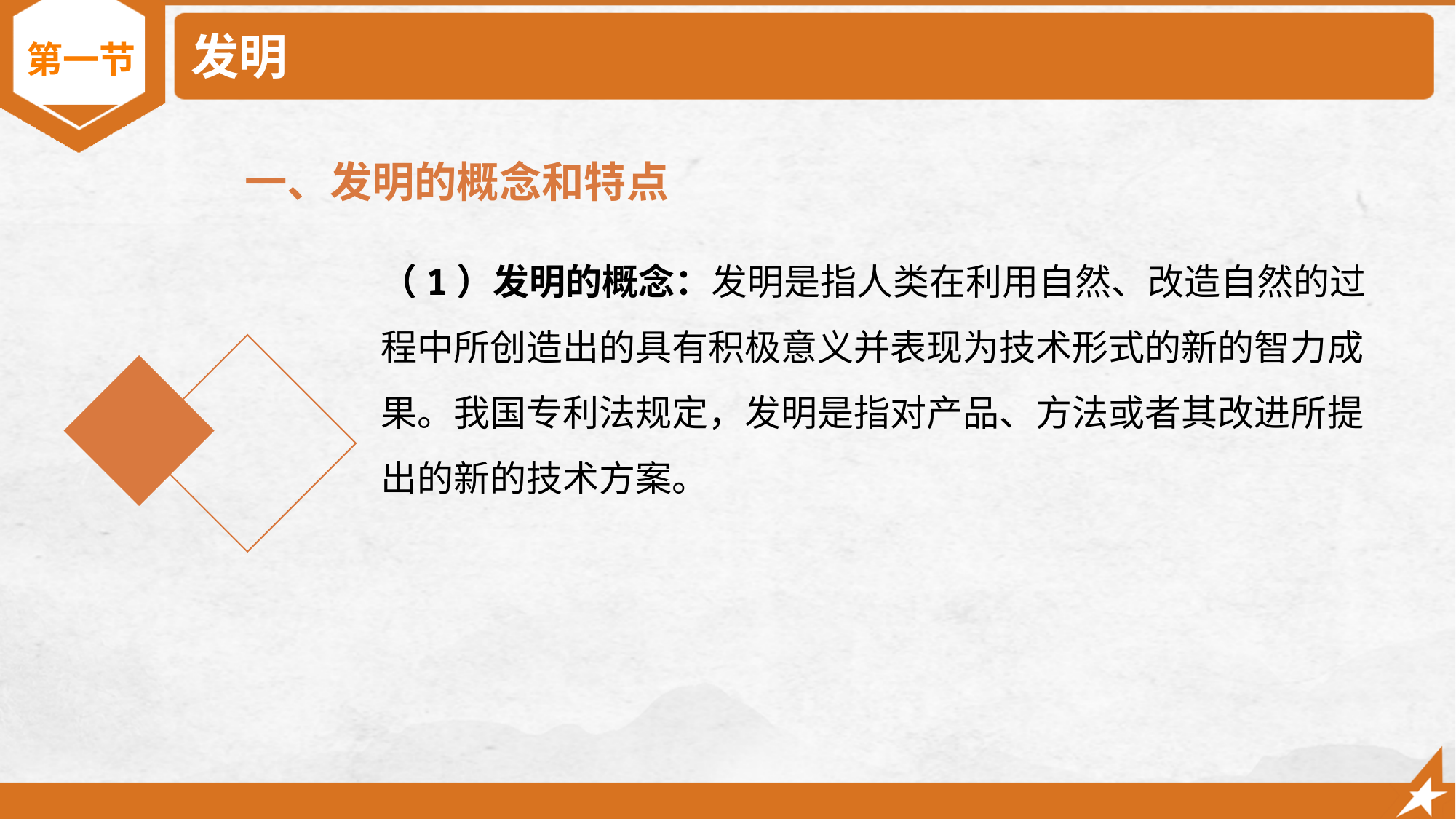

# 发明
第一节
一、发明的概念和特点
（1）发明的概念：发明是指人类在利用自然、改造自然的过程中所创造出的具有积极意义并表现为技术形式的新的智力成果。我国专利法规定，发明是指对产品、方法或者其改进所提出的新的技术方案。